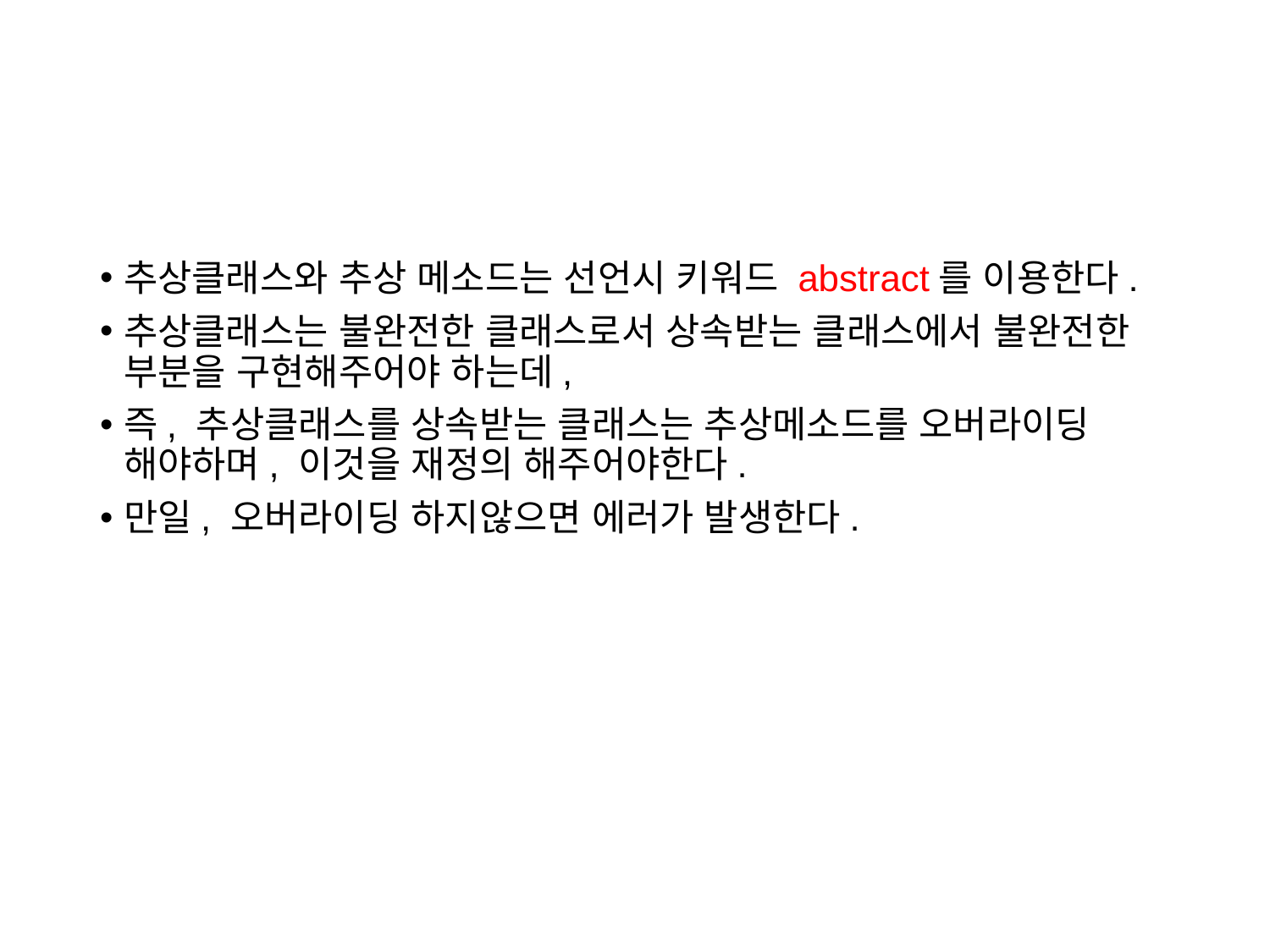

#
추상클래스와 추상 메소드는 선언시 키워드 abstract를 이용한다.
추상클래스는 불완전한 클래스로서 상속받는 클래스에서 불완전한 부분을 구현해주어야 하는데,
즉, 추상클래스를 상속받는 클래스는 추상메소드를 오버라이딩 해야하며, 이것을 재정의 해주어야한다.
만일, 오버라이딩 하지않으면 에러가 발생한다.